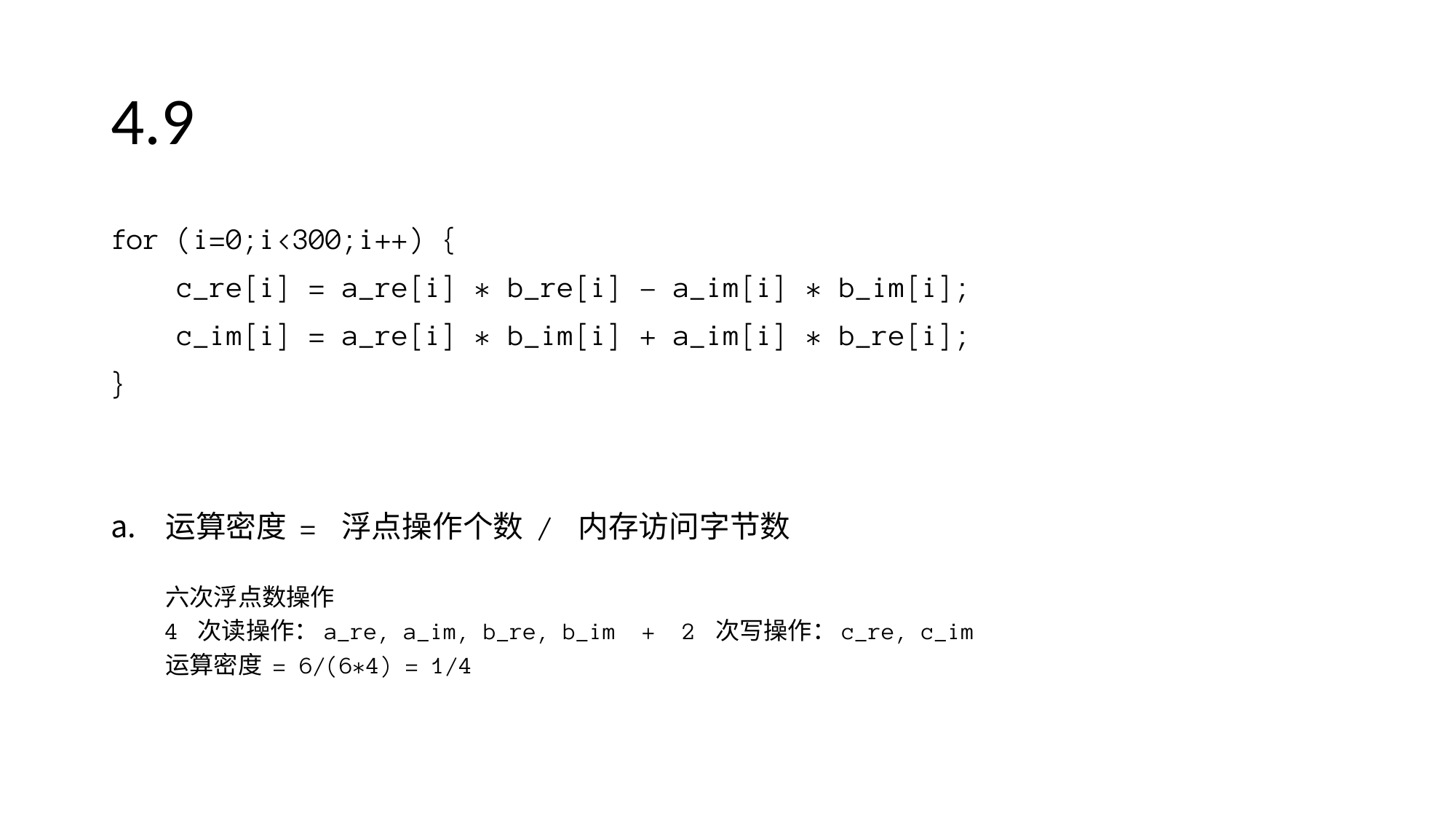

# 4.9
for (i=0;i<300;i++) {
    c_re[i] = a_re[i] * b_re[i] – a_im[i] * b_im[i];
    c_im[i] = a_re[i] * b_im[i] + a_im[i] * b_re[i];
}

运算密度 = 浮点操作个数 / 内存访问字节数

六次浮点数操作
4 次读操作：a_re, a_im, b_re, b_im  +  2 次写操作：c_re, c_im
运算密度 = 6/(6*4) = 1/4